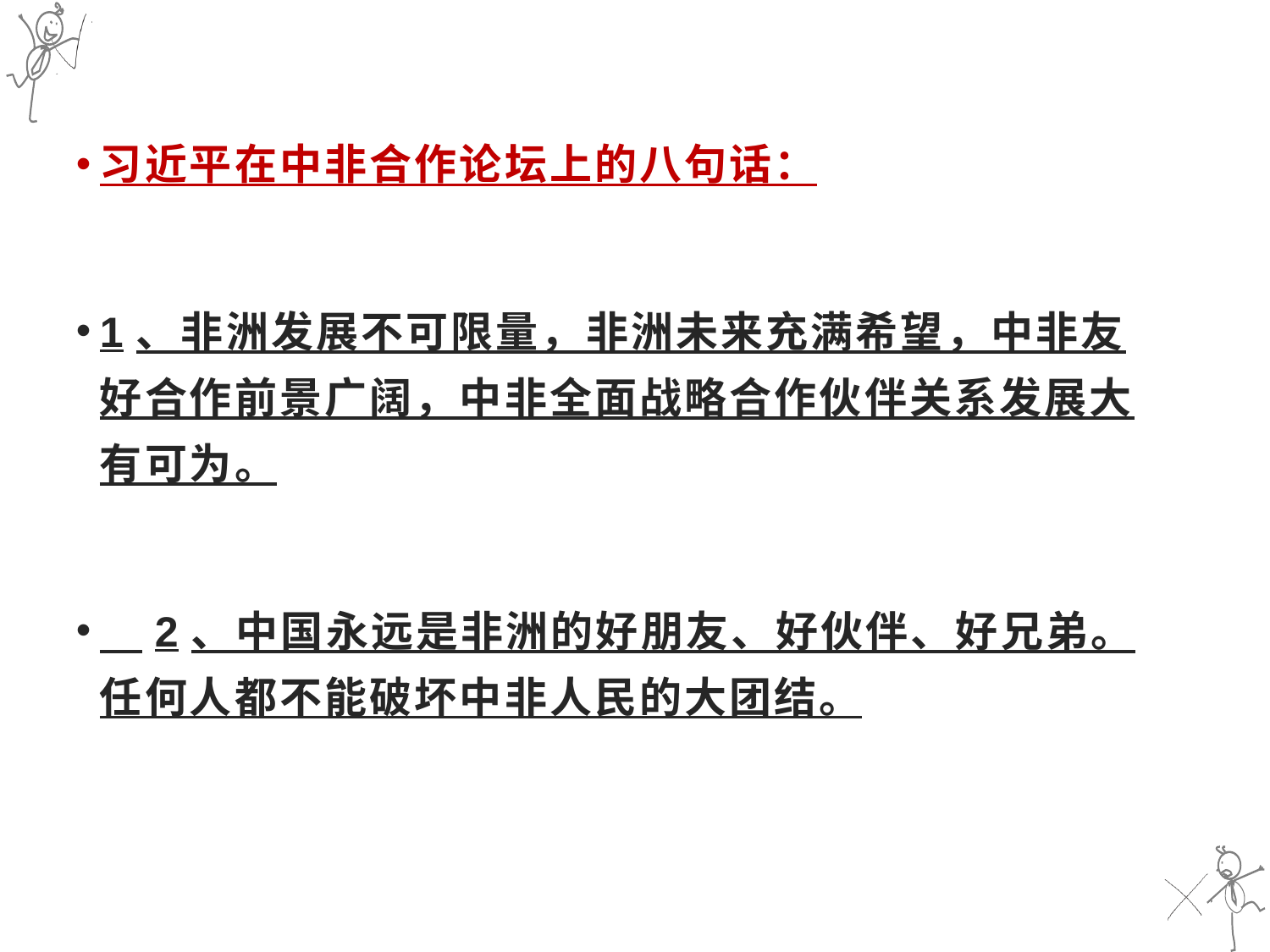

习近平在中非合作论坛上的八句话：

1、非洲发展不可限量，非洲未来充满希望，中非友好合作前景广阔，中非全面战略合作伙伴关系发展大有可为。

　2、中国永远是非洲的好朋友、好伙伴、好兄弟。任何人都不能破坏中非人民的大团结。